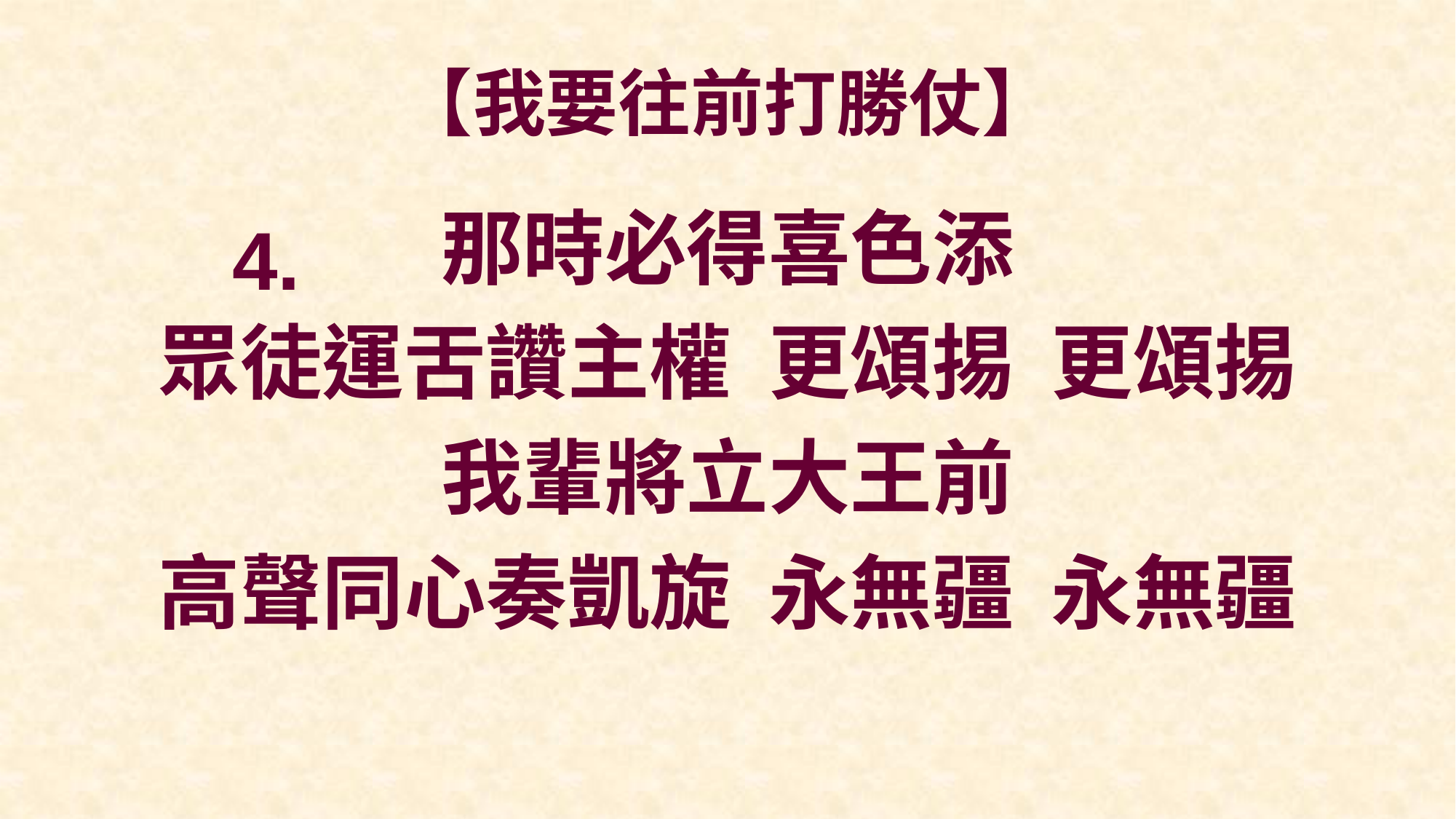

# 【我要往前打勝仗】
那時必得喜色添
眾徒運舌讚主權  更頌掦  更頌掦
我輩將立大王前
高聲同心奏凱旋  永無疆  永無疆
4.